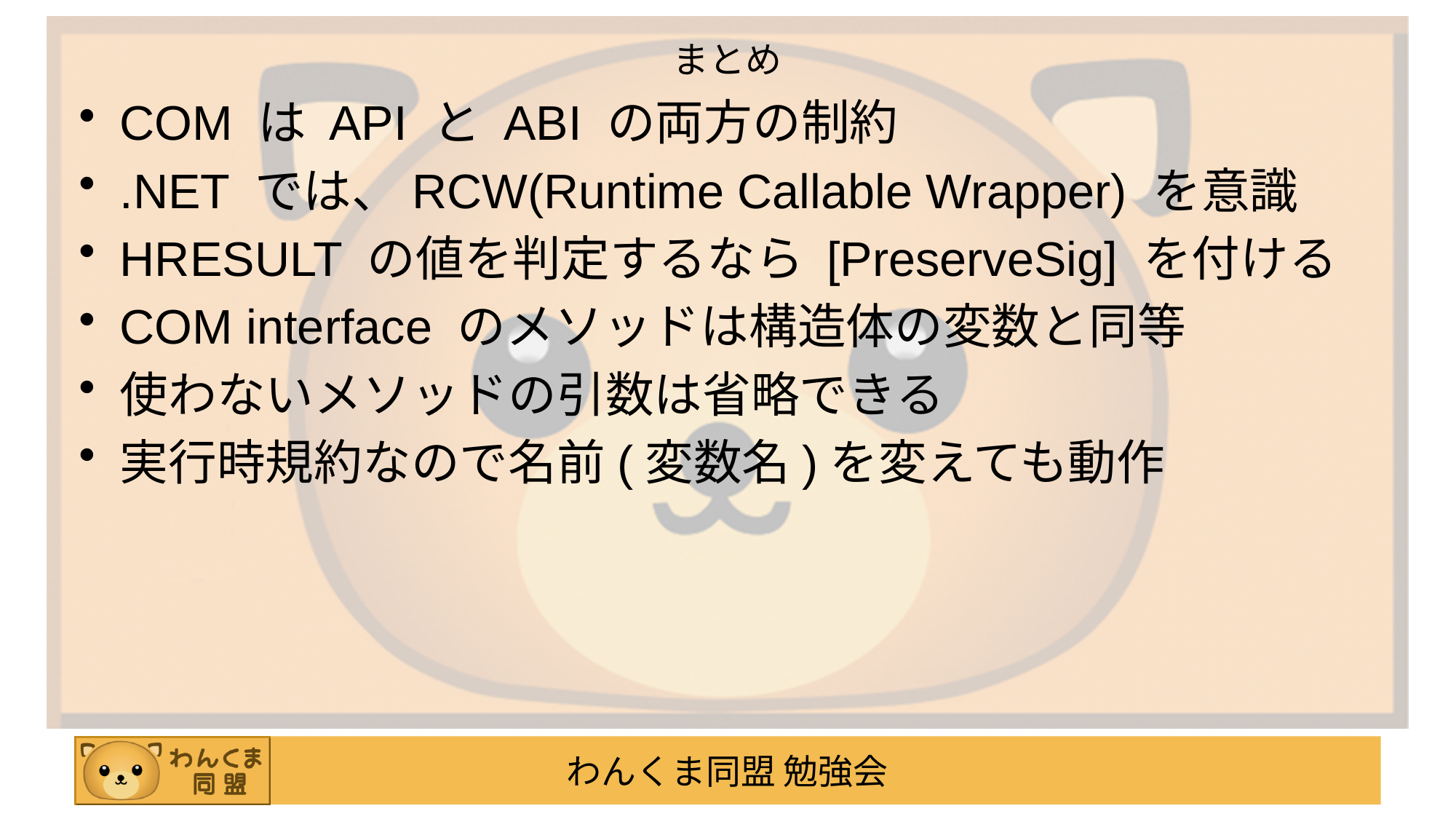

# まとめ
COM は API と ABI の両方の制約
.NET では、RCW(Runtime Callable Wrapper) を意識
HRESULT の値を判定するなら [PreserveSig] を付ける
COM interface のメソッドは構造体の変数と同等
使わないメソッドの引数は省略できる
実行時規約なので名前(変数名)を変えても動作